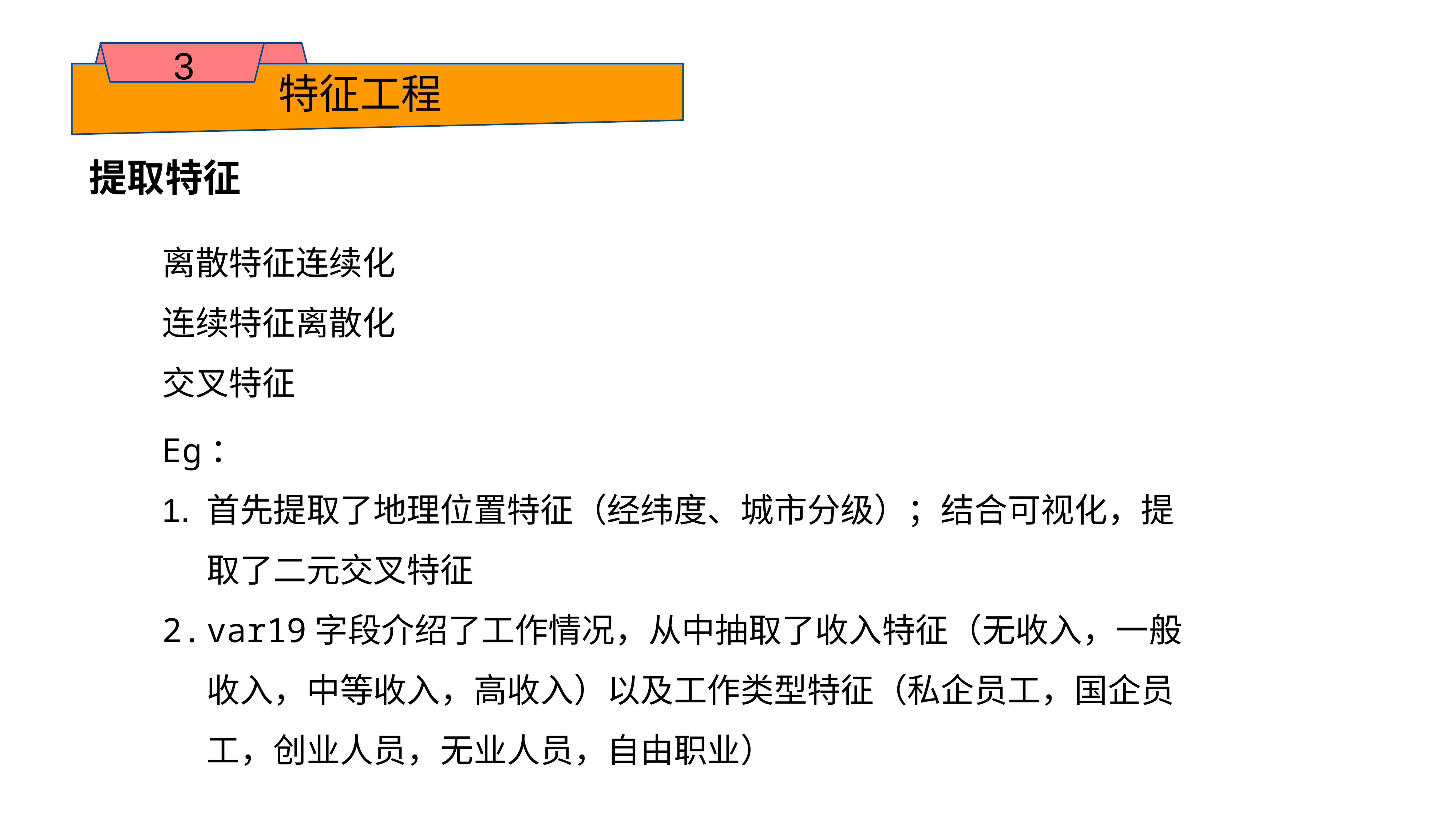

3

特征工程
提取特征
离散特征连续化
连续特征离散化
交叉特征
Eg：
首先提取了地理位置特征（经纬度、城市分级）；结合可视化，提取了二元交叉特征
var19字段介绍了工作情况，从中抽取了收入特征（无收入，一般收入，中等收入，高收入）以及工作类型特征（私企员工，国企员工，创业人员，无业人员，自由职业）